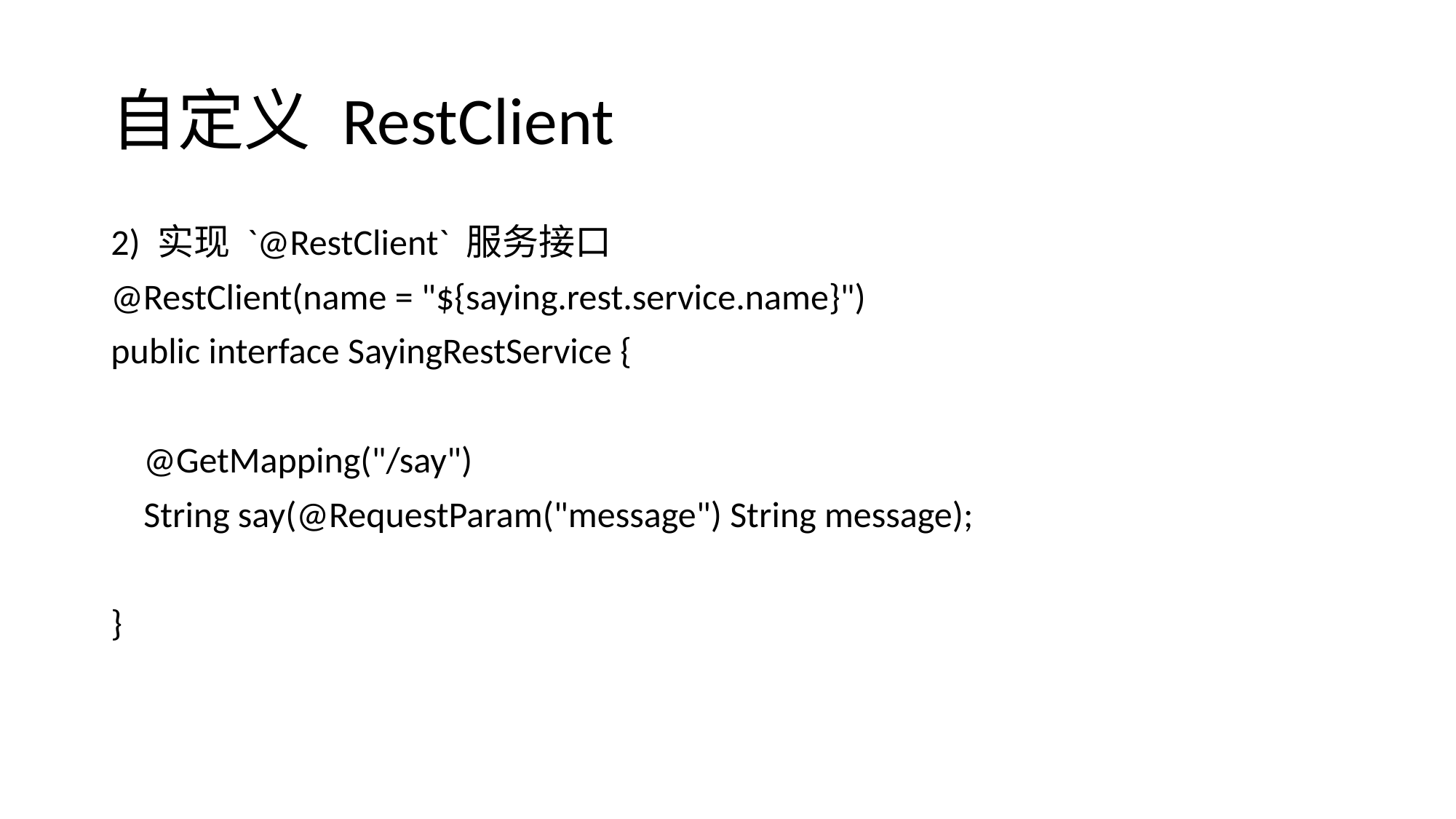

# 自定义 RestClient
2) 实现 `@RestClient` 服务接口
@RestClient(name = "${saying.rest.service.name}")
public interface SayingRestService {

    @GetMapping("/say")
    String say(@RequestParam("message") String message);

}